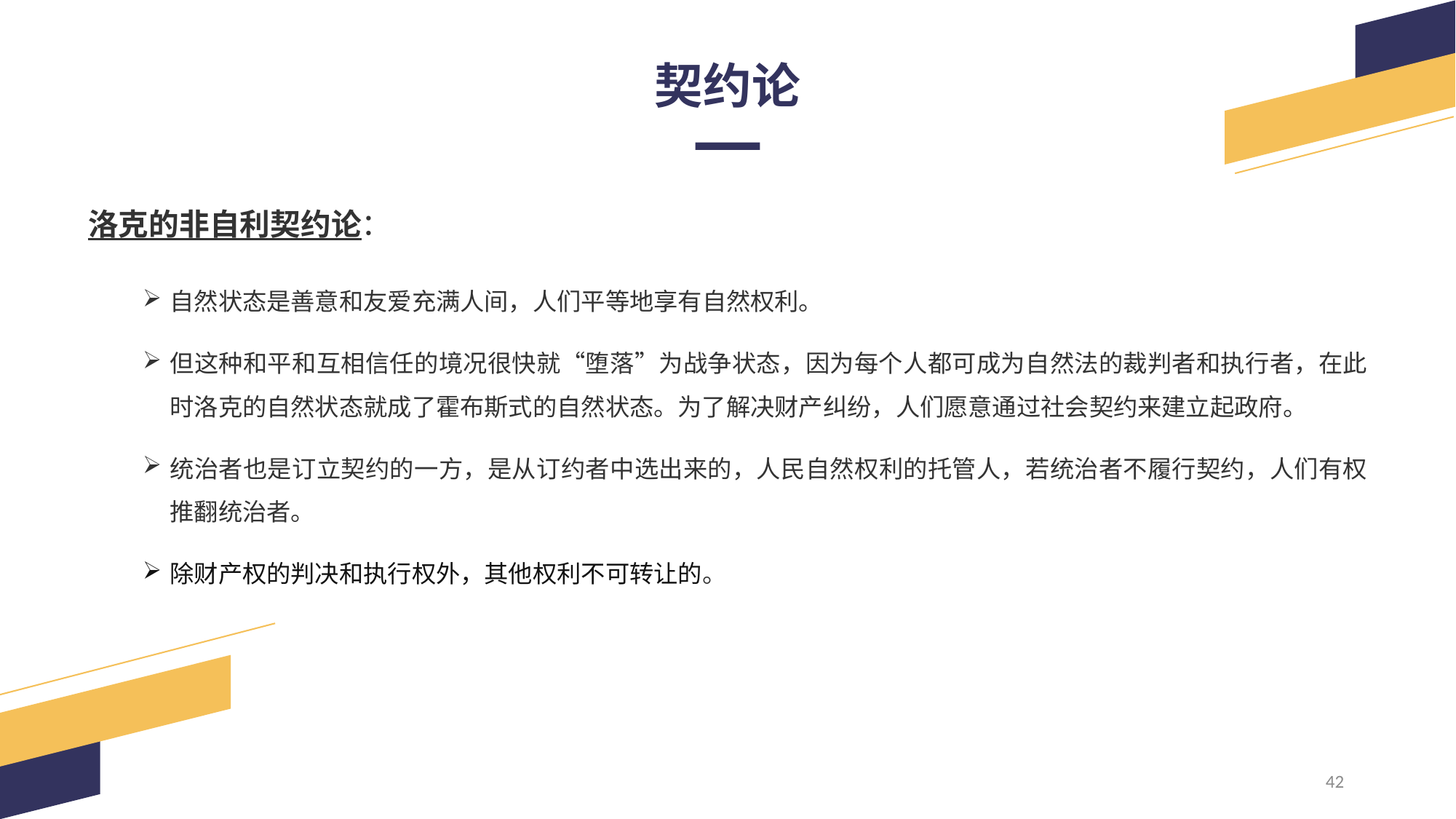

契约论

洛克的非自利契约论：
自然状态是善意和友爱充满人间，人们平等地享有自然权利。
但这种和平和互相信任的境况很快就“堕落”为战争状态，因为每个人都可成为自然法的裁判者和执行者，在此时洛克的自然状态就成了霍布斯式的自然状态。为了解决财产纠纷，人们愿意通过社会契约来建立起政府。
统治者也是订立契约的一方，是从订约者中选出来的，人民自然权利的托管人，若统治者不履行契约，人们有权推翻统治者。
除财产权的判决和执行权外，其他权利不可转让的。

42